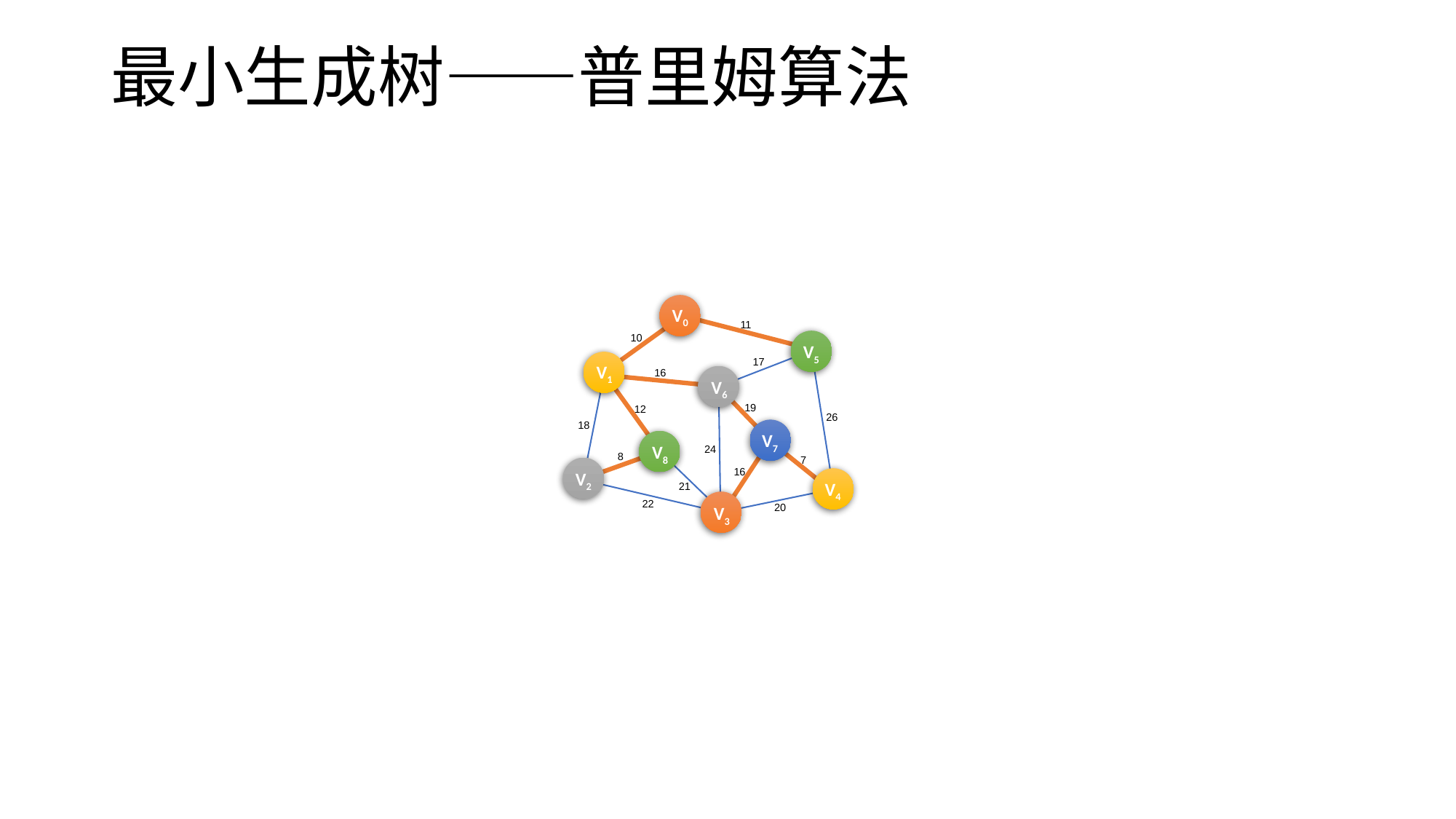

# 最小生成树——普里姆算法

V0
11
10

V5
17

V1
16

V6
19
12
26
18

V7

V8
24
8
7

16
V2

V4
21

22
20
V3